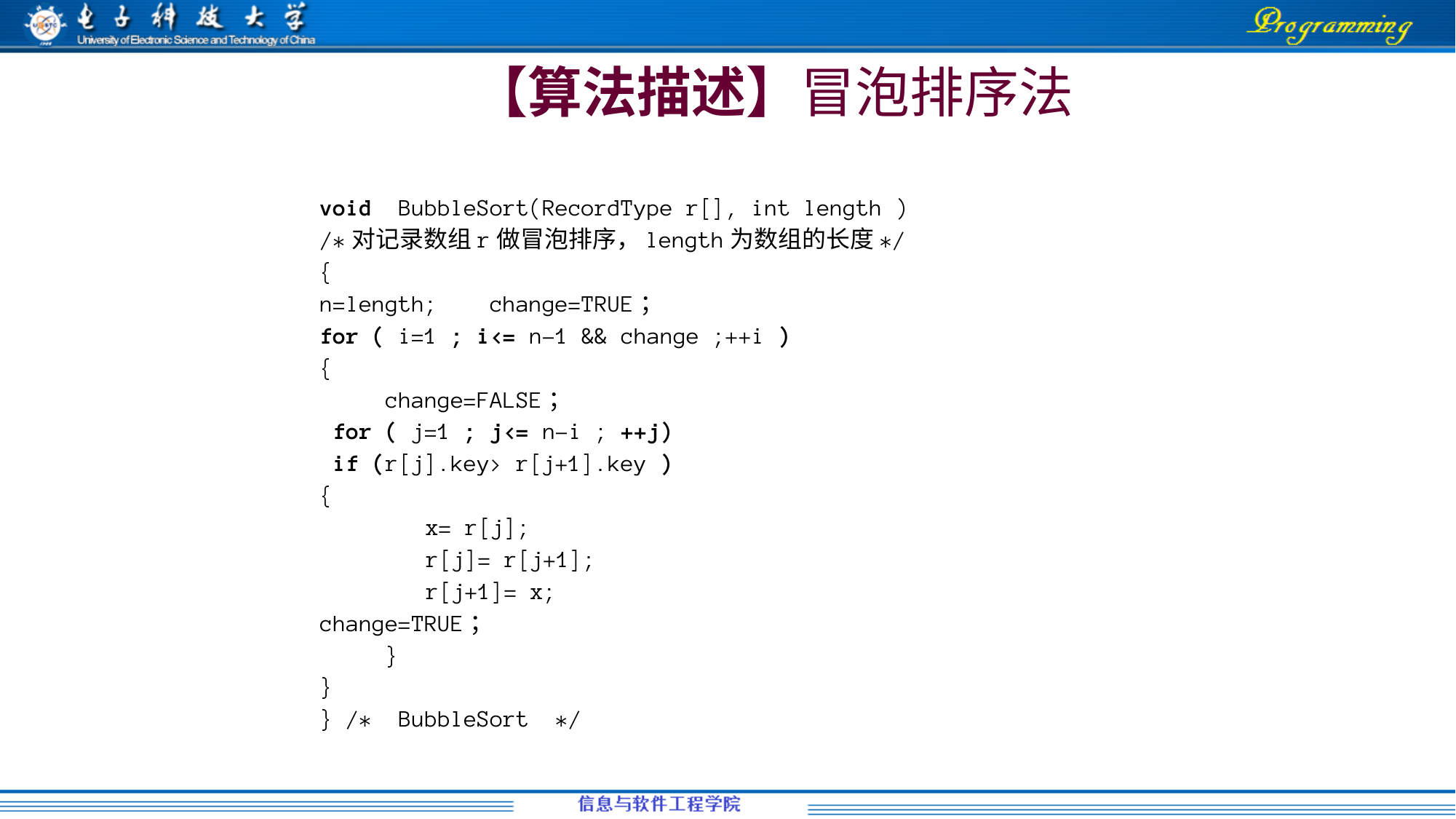

# 【算法描述】冒泡排序法

void  BubbleSort(RecordType r[], int length )
/*对记录数组r做冒泡排序，length为数组的长度*/
{
n=length;    change=TRUE；
for ( i=1 ; i<= n-1 && change ;++i )
{
     change=FALSE；
 for ( j=1 ; j<= n-i ; ++j)
 if (r[j].key> r[j+1].key )
{
	     x= r[j];
	     r[j]= r[j+1];
	     r[j+1]= x;
change=TRUE；
     }
}
} /*  BubbleSort  */